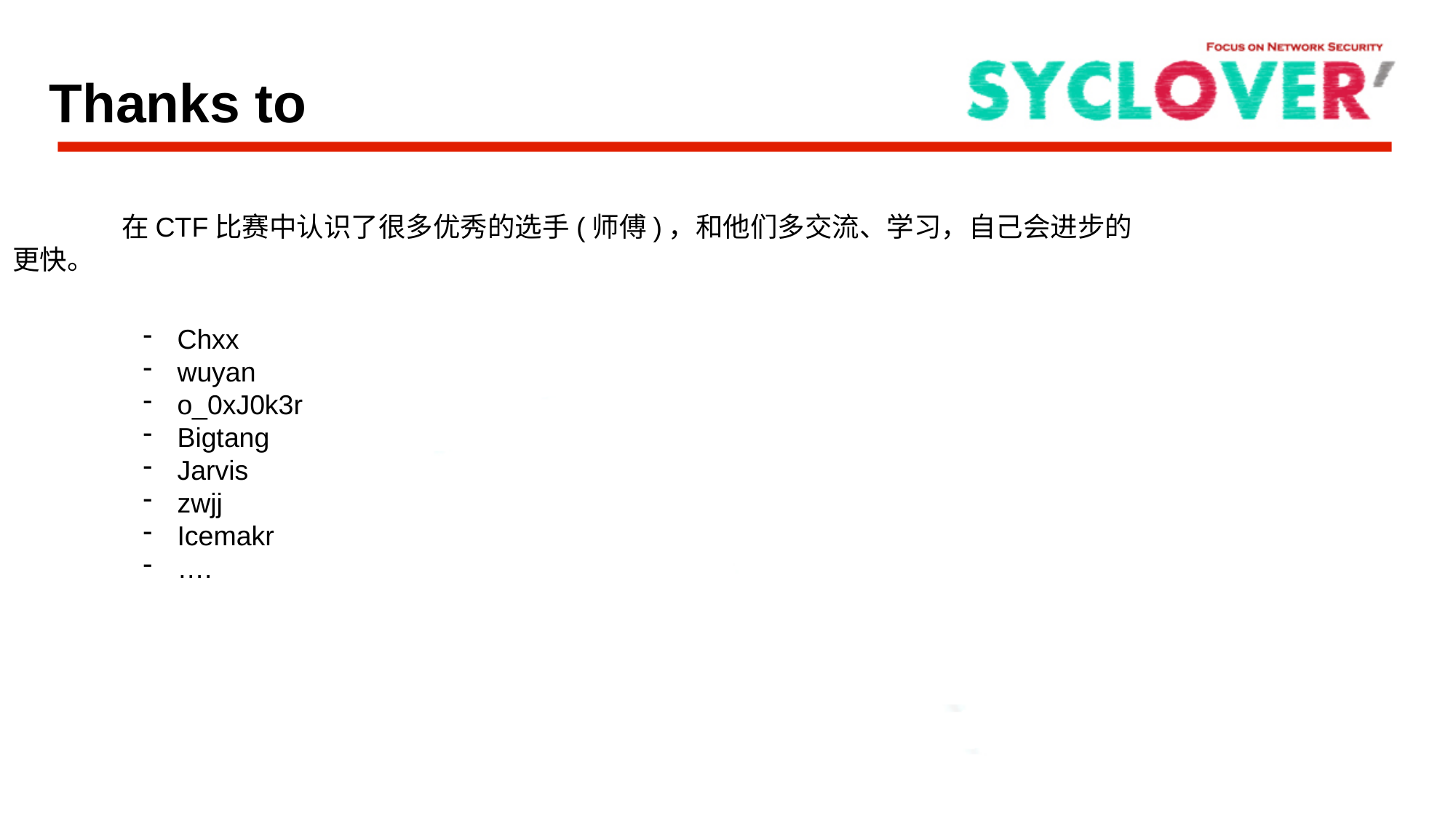

Thanks to
	在CTF比赛中认识了很多优秀的选手(师傅)，和他们多交流、学习，自己会进步的更快。
Chxx
wuyan
o_0xJ0k3r
Bigtang
Jarvis
zwjj
Icemakr
….